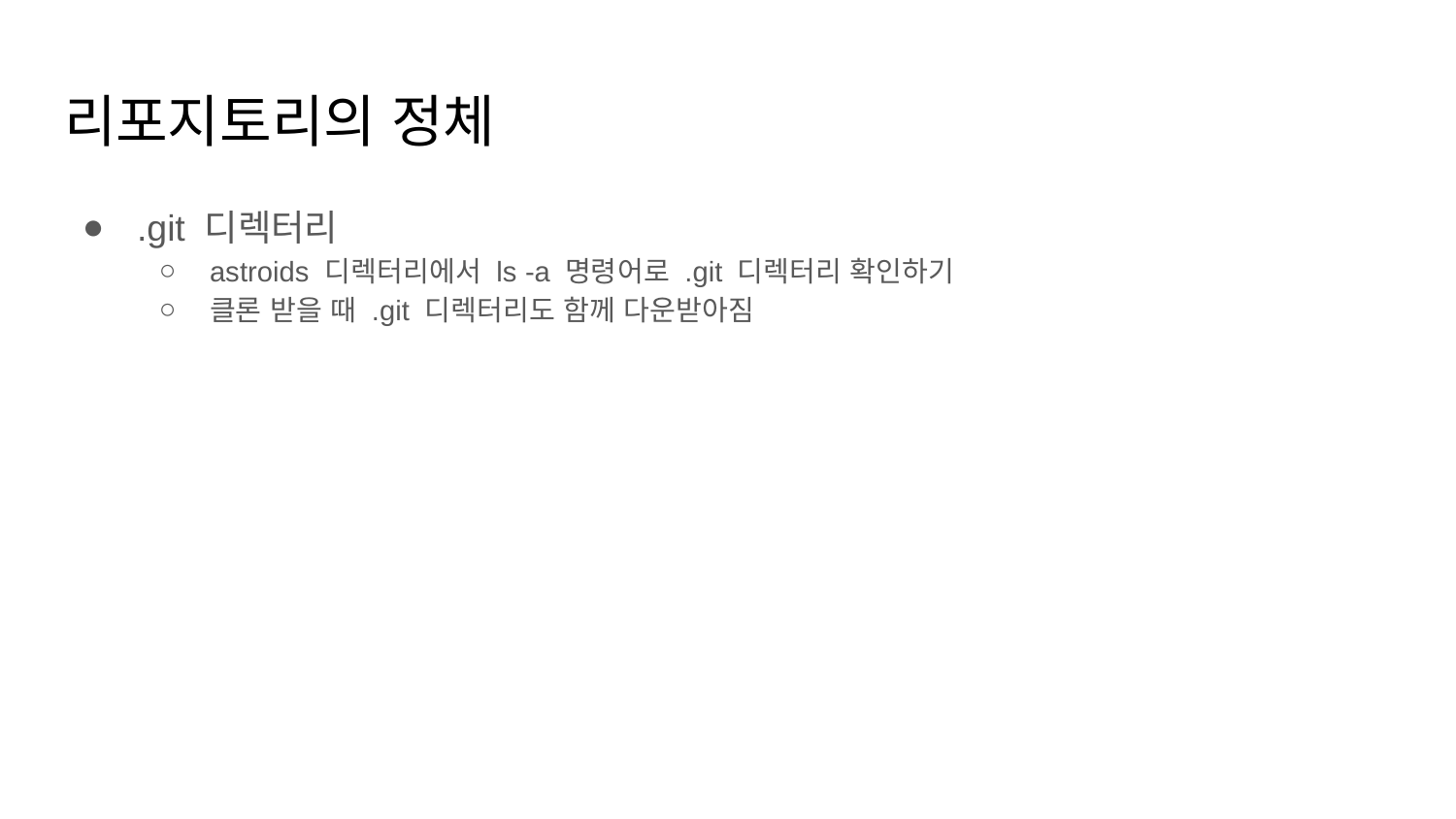

# 리포지토리의 정체
.git 디렉터리
astroids 디렉터리에서 ls -a 명령어로 .git 디렉터리 확인하기
클론 받을 때 .git 디렉터리도 함께 다운받아짐